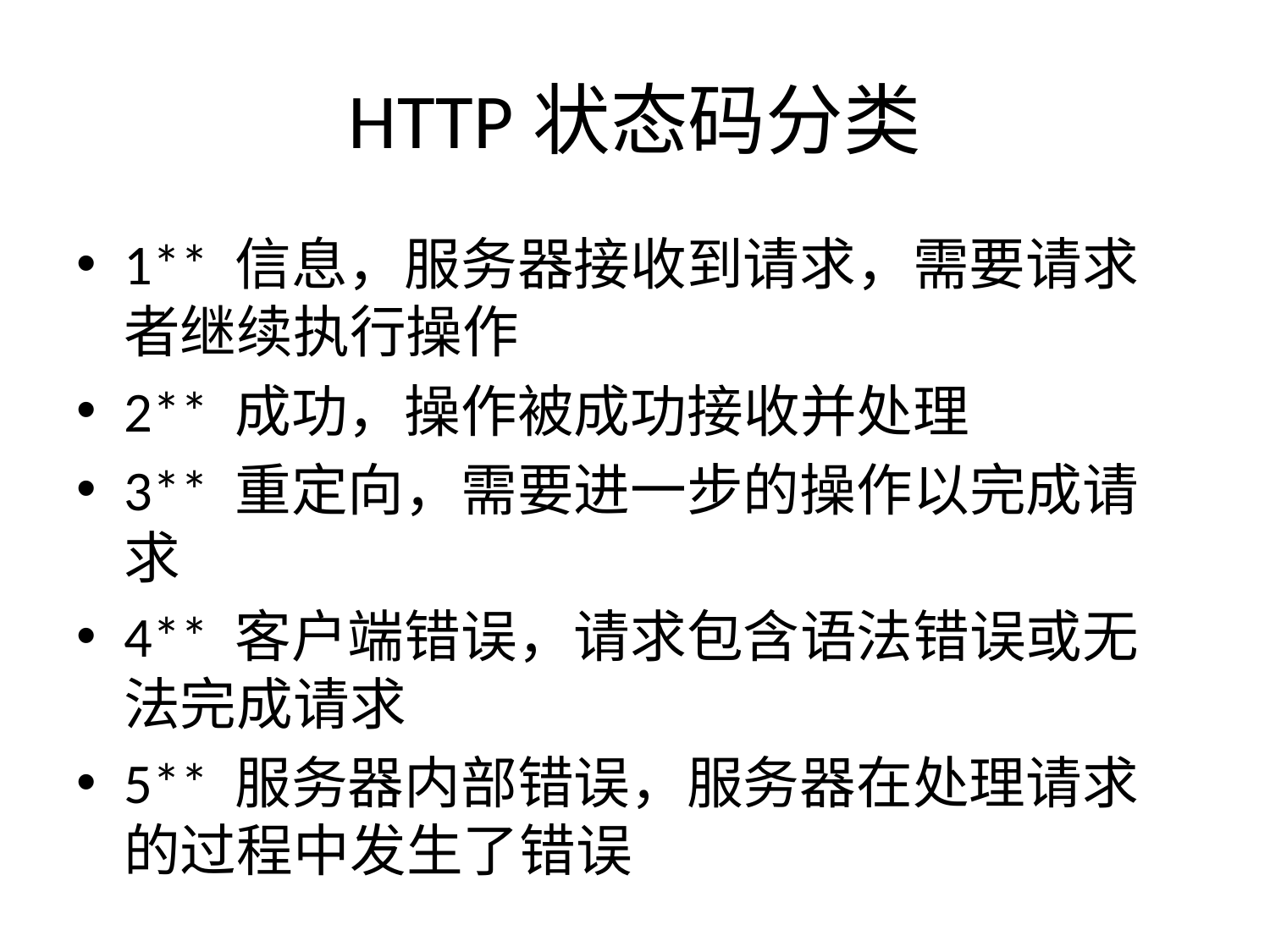

# HTTP状态码分类
1** 信息，服务器接收到请求，需要请求者继续执行操作
2** 成功，操作被成功接收并处理
3** 重定向，需要进一步的操作以完成请求
4** 客户端错误，请求包含语法错误或无法完成请求
5** 服务器内部错误，服务器在处理请求的过程中发生了错误